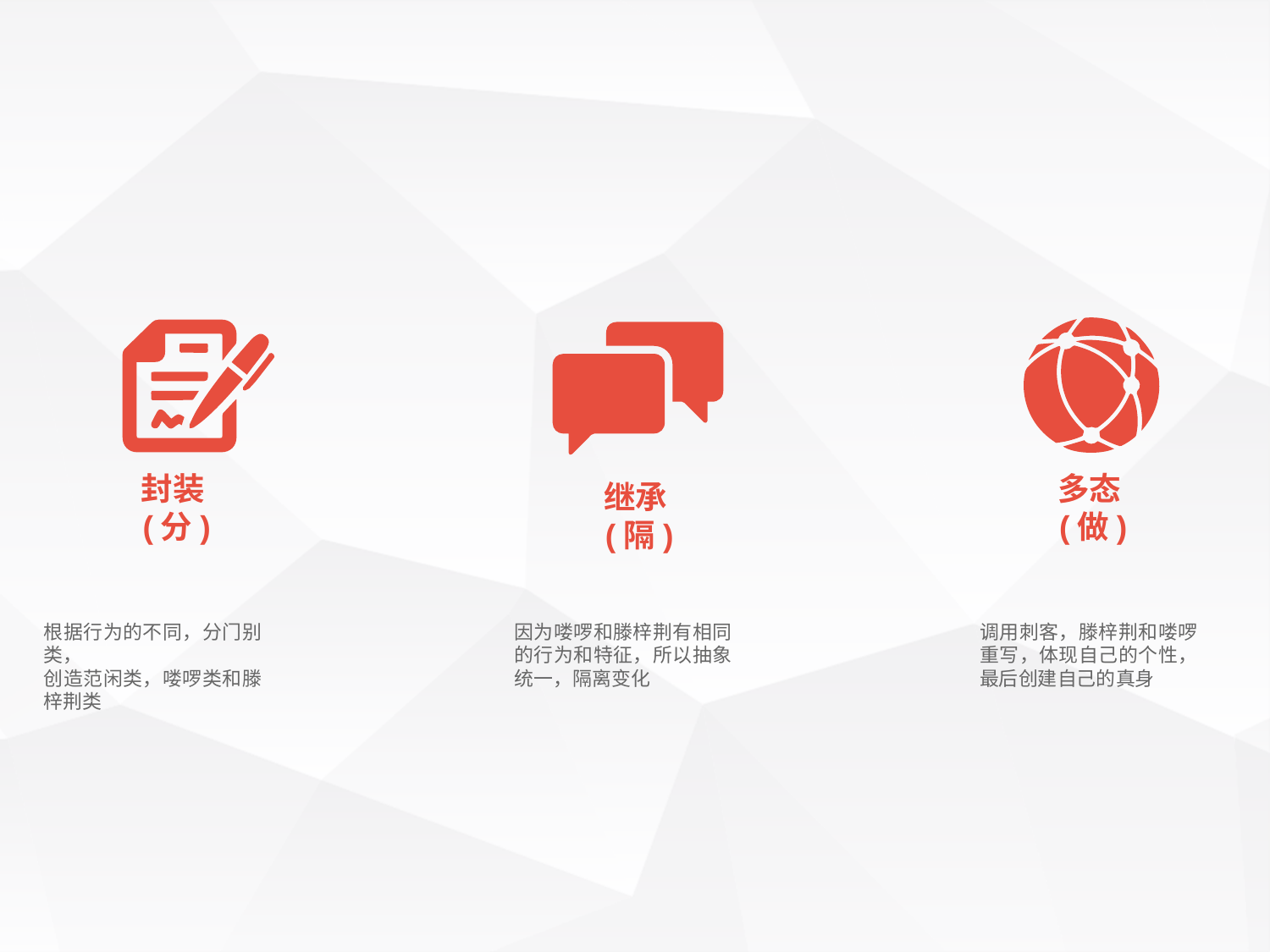

封装(分)
多态(做)
继承(隔)
根据行为的不同，分门别类，
创造范闲类，喽啰类和滕梓荆类
因为喽啰和滕梓荆有相同的行为和特征，所以抽象统一，隔离变化
调用刺客，滕梓荆和喽啰重写，体现自己的个性，最后创建自己的真身